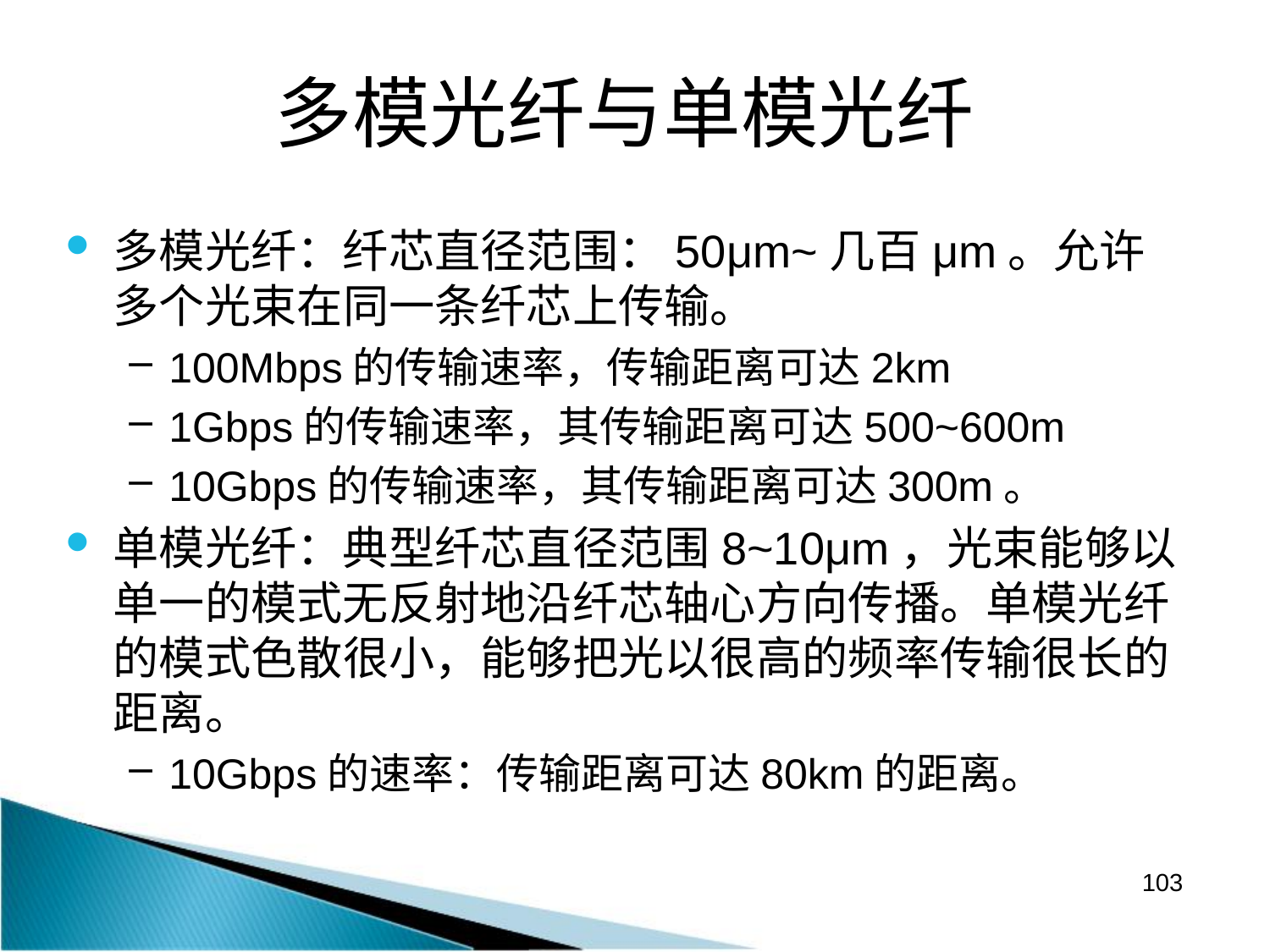

# 多模光纤与单模光纤
多模光纤：纤芯直径范围：50μm~几百μm。允许多个光束在同一条纤芯上传输。
100Mbps的传输速率，传输距离可达2km
1Gbps的传输速率，其传输距离可达500~600m
10Gbps的传输速率，其传输距离可达300m。
单模光纤：典型纤芯直径范围8~10μm，光束能够以单一的模式无反射地沿纤芯轴心方向传播。单模光纤的模式色散很小，能够把光以很高的频率传输很长的距离。
10Gbps的速率：传输距离可达80km的距离。
103